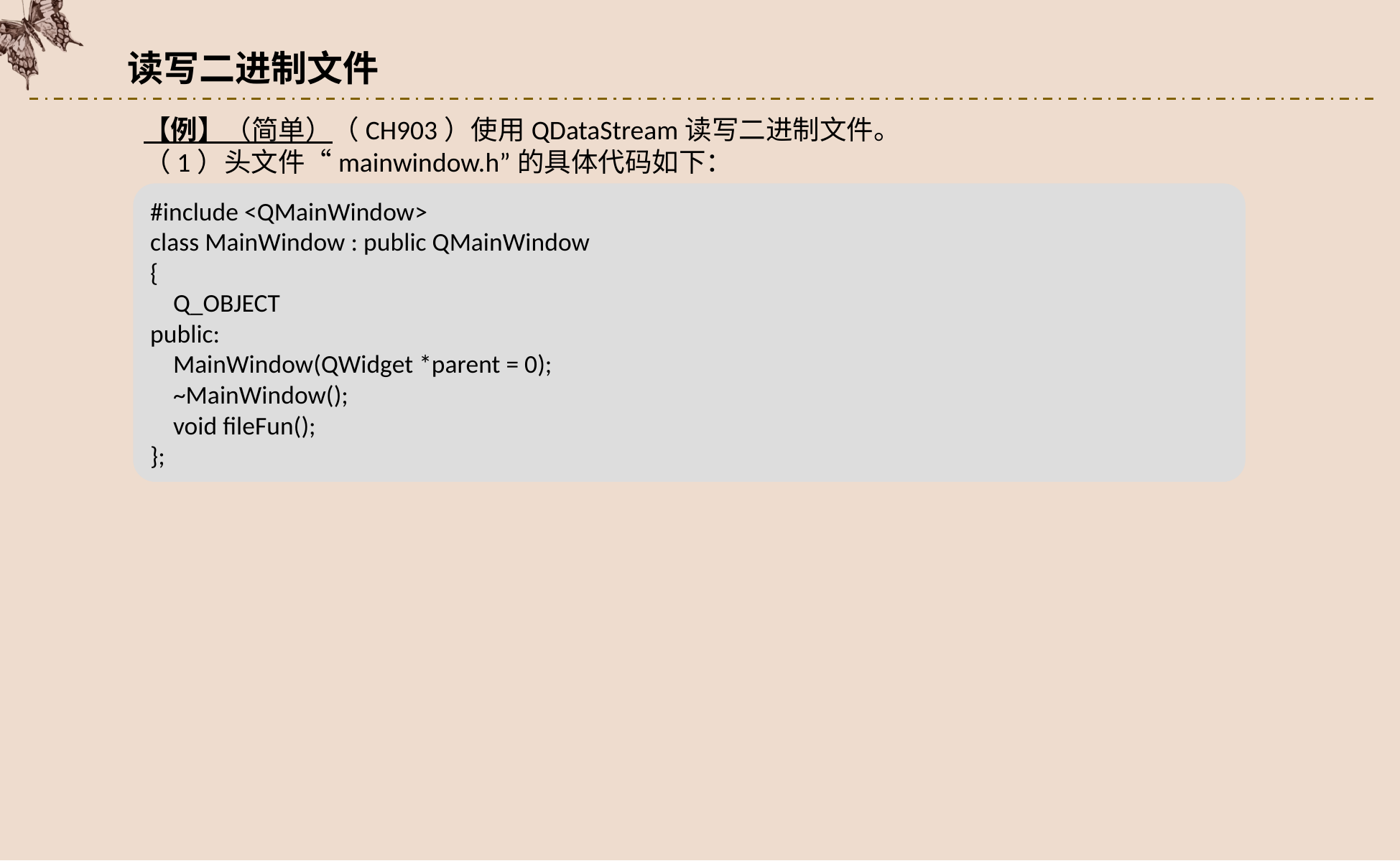

读写二进制文件
【例】（简单）（CH903）使用QDataStream读写二进制文件。
（1）头文件“mainwindow.h”的具体代码如下：
#include <QMainWindow>
class MainWindow : public QMainWindow
{
    Q_OBJECT
public:
    MainWindow(QWidget *parent = 0);
    ~MainWindow();
    void fileFun();
};